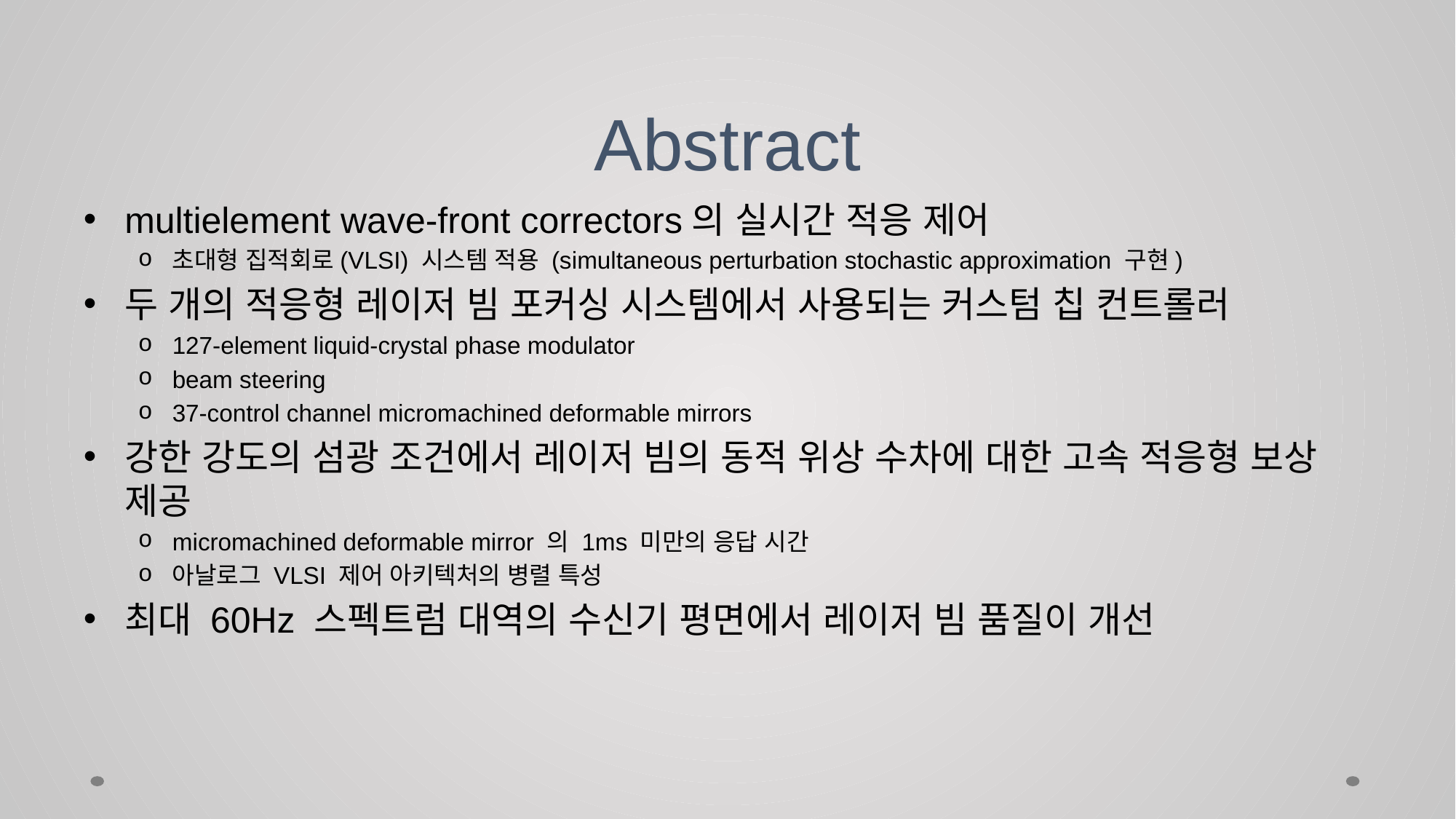

# Abstract
multielement wave-front correctors의 실시간 적응 제어
초대형 집적회로(VLSI) 시스템 적용 (simultaneous perturbation stochastic approximation 구현)
두 개의 적응형 레이저 빔 포커싱 시스템에서 사용되는 커스텀 칩 컨트롤러
127-element liquid-crystal phase modulator
beam steering
37-control channel micromachined deformable mirrors
강한 강도의 섬광 조건에서 레이저 빔의 동적 위상 수차에 대한 고속 적응형 보상 제공
micromachined deformable mirror 의 1ms 미만의 응답 시간
아날로그 VLSI 제어 아키텍처의 병렬 특성
최대 60Hz 스펙트럼 대역의 수신기 평면에서 레이저 빔 품질이 개선